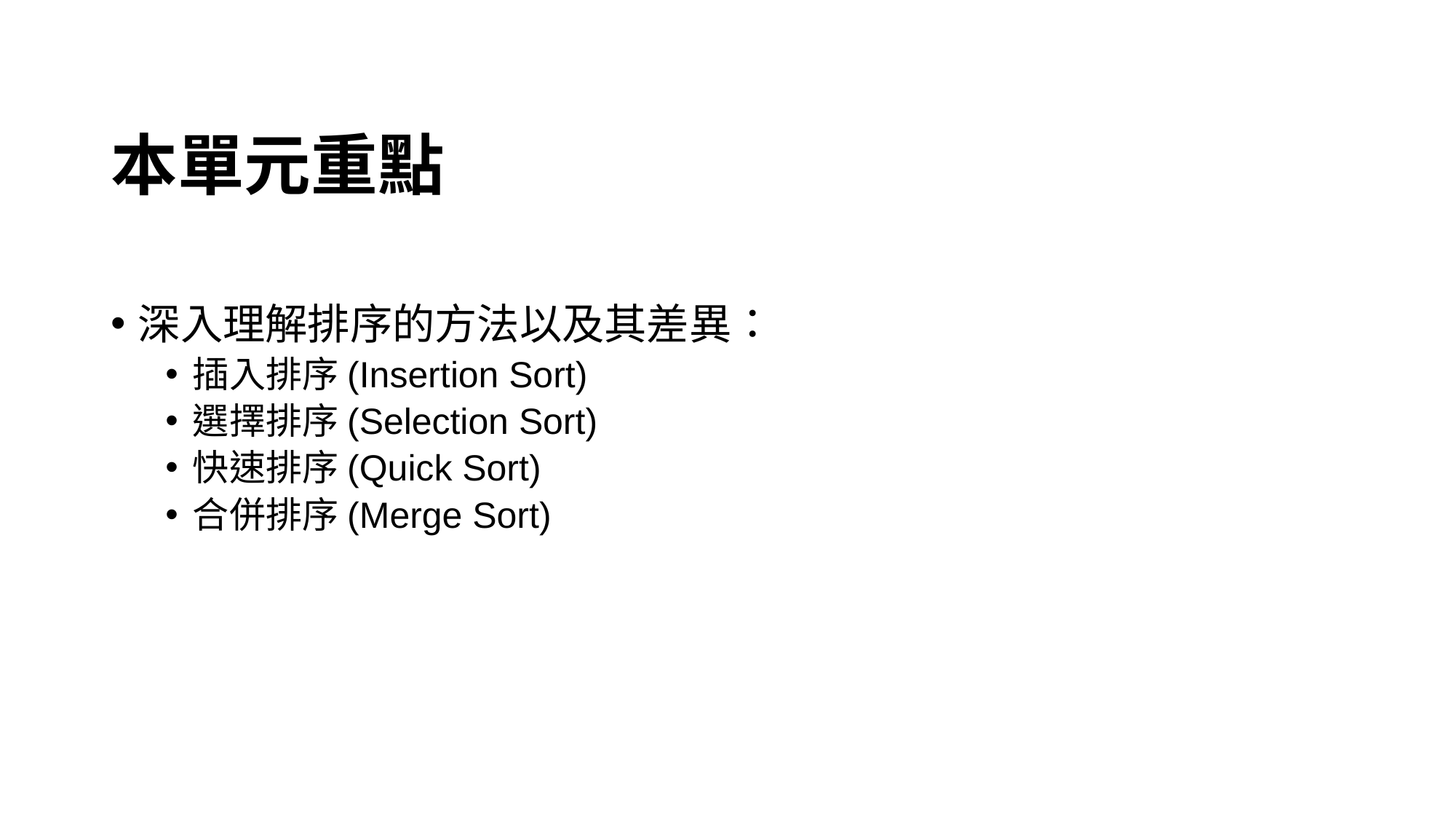

# 本單元重點
深入理解排序的方法以及其差異：
插入排序(Insertion Sort)
選擇排序(Selection Sort)
快速排序(Quick Sort)
合併排序(Merge Sort)